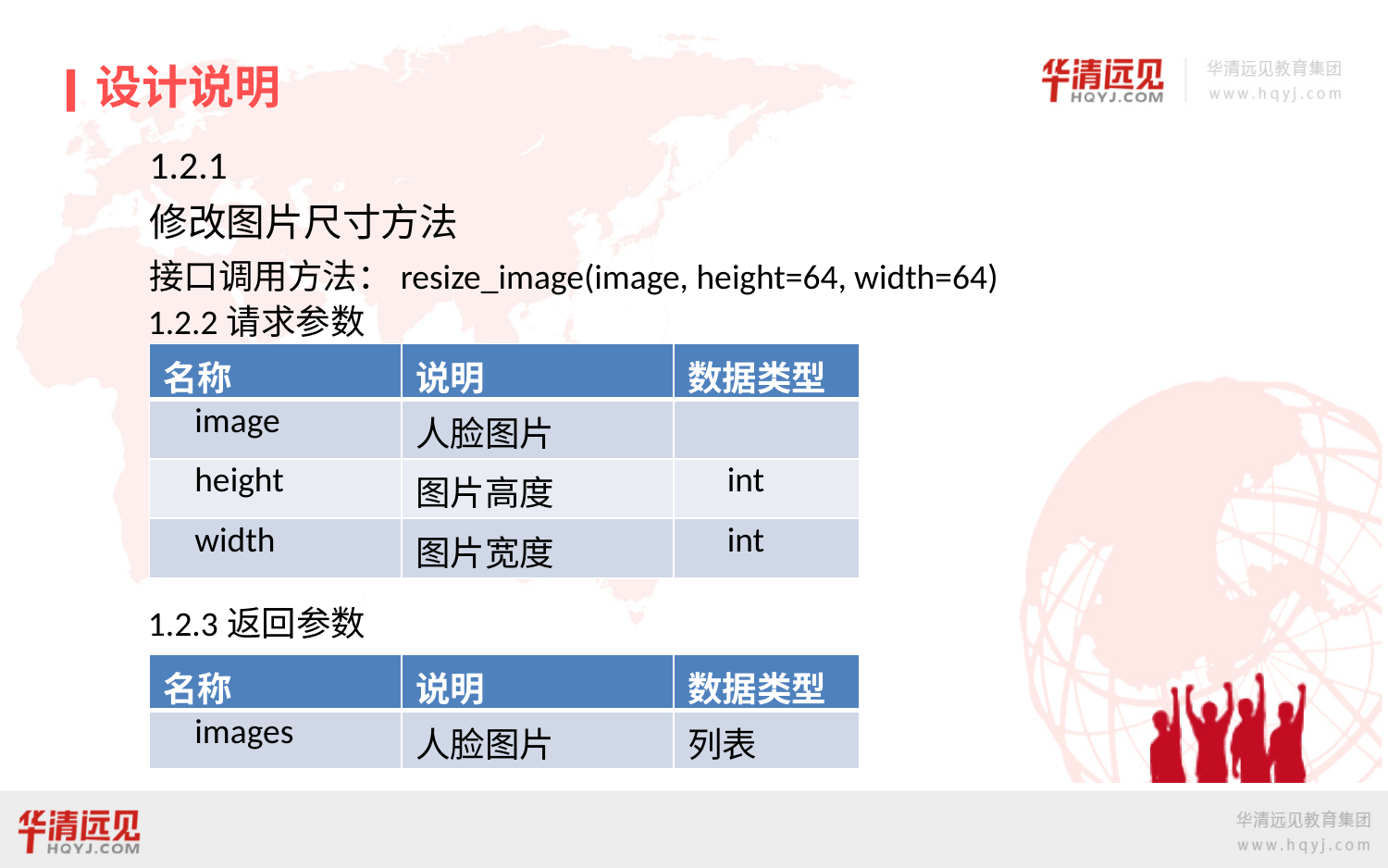

设计说明

1.2.1
修改图片尺寸方法
接口调用方法：resize_image(image, height=64, width=64)
1.2.2请求参数
| 名称 | 说明 | 数据类型 |
| --- | --- | --- |
| image | 人脸图片 |  |
| height | 图片高度 | int |
| width | 图片宽度 | int |
1.2.3返回参数
| 名称 | 说明 | 数据类型 |
| --- | --- | --- |
| images | 人脸图片 | 列表 |